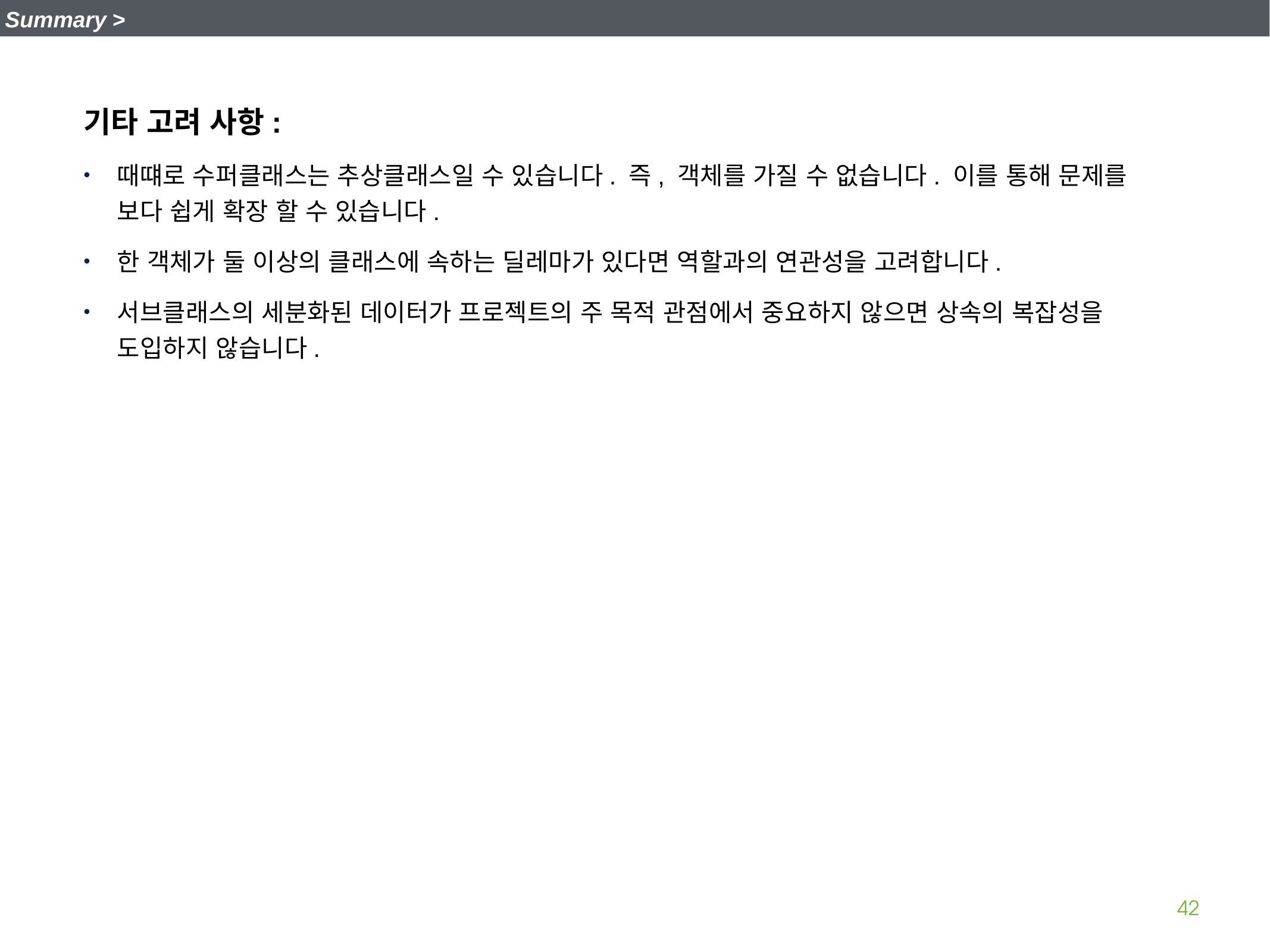

Summary >
기타 고려 사항:
때떄로 수퍼클래스는 추상클래스일 수 있습니다. 즉, 객체를 가질 수 없습니다. 이를 통해 문제를 보다 쉽게 확장 할 수 있습니다.
한 객체가 둘 이상의 클래스에 속하는 딜레마가 있다면 역할과의 연관성을 고려합니다.
서브클래스의 세분화된 데이터가 프로젝트의 주 목적 관점에서 중요하지 않으면 상속의 복잡성을 도입하지 않습니다.

42